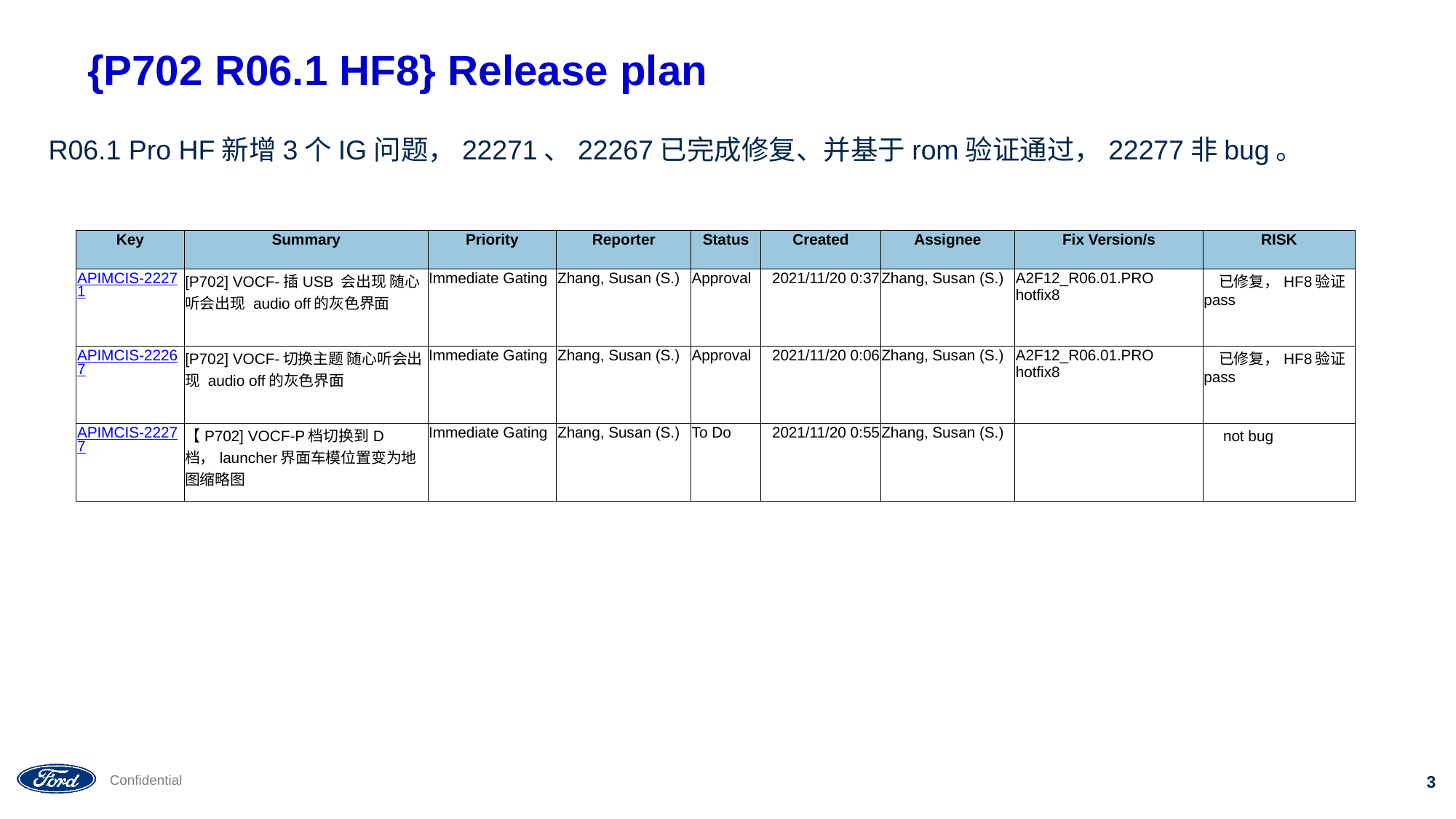

# {P702 R06.1 HF8} Release plan
R06.1 Pro HF新增3个IG问题，22271、22267已完成修复、并基于rom验证通过，22277非bug。
| Key | Summary | Priority | Reporter | Status | Created | Assignee | Fix Version/s | RISK |
| --- | --- | --- | --- | --- | --- | --- | --- | --- |
| APIMCIS-22271 | [P702] VOCF-插USB 会出现 随心听会出现 audio off的灰色界面 | Immediate Gating | Zhang, Susan (S.) | Approval | 2021/11/20 0:37 | Zhang, Susan (S.) | A2F12\_R06.01.PRO hotfix8 | 已修复，HF8验证pass |
| APIMCIS-22267 | [P702] VOCF-切换主题 随心听会出现 audio off的灰色界面 | Immediate Gating | Zhang, Susan (S.) | Approval | 2021/11/20 0:06 | Zhang, Susan (S.) | A2F12\_R06.01.PRO hotfix8 | 已修复，HF8验证pass |
| APIMCIS-22277 | 【P702] VOCF-P档切换到D档，launcher界面车模位置变为地图缩略图 | Immediate Gating | Zhang, Susan (S.) | To Do | 2021/11/20 0:55 | Zhang, Susan (S.) |  | not bug |